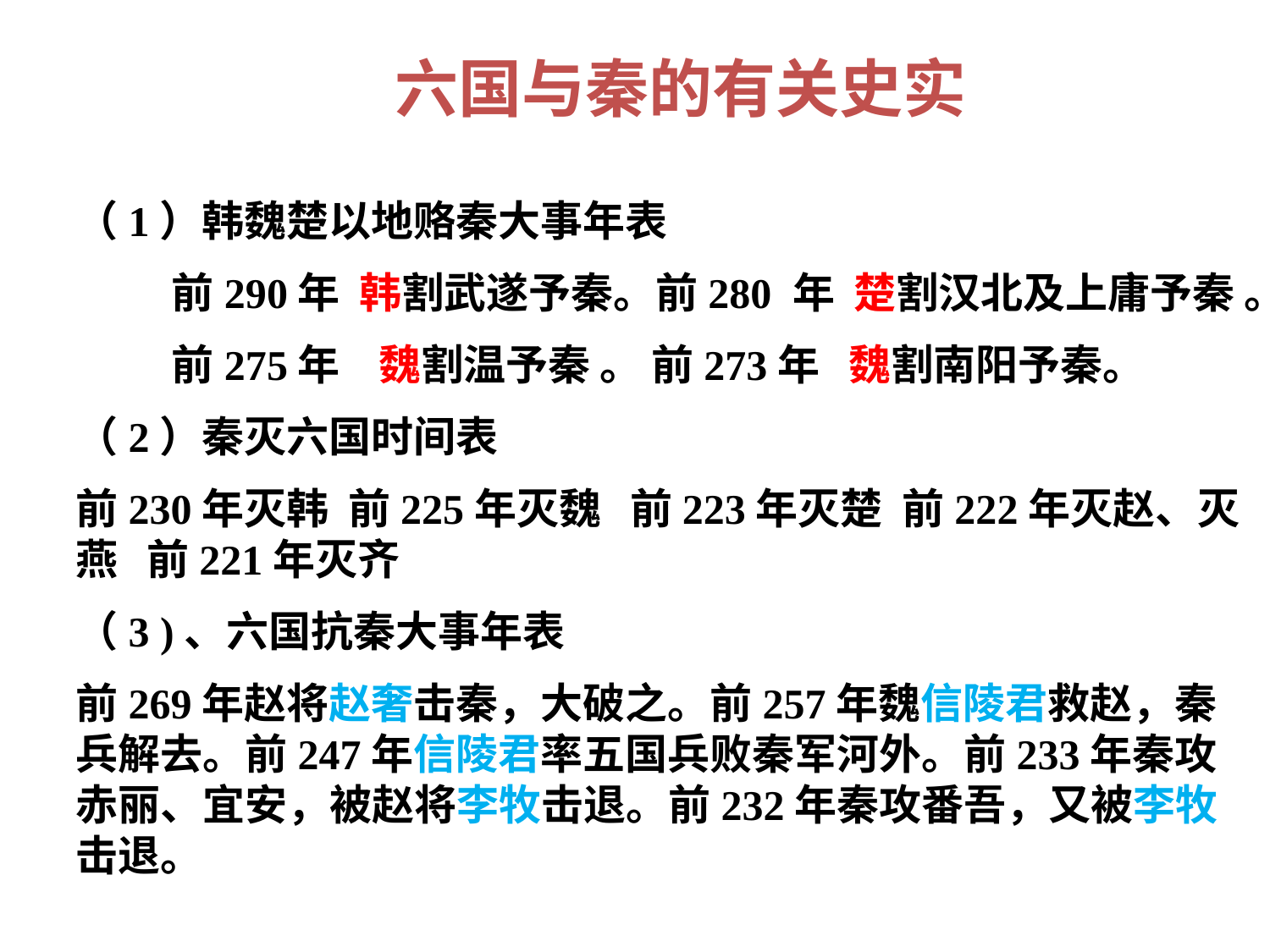

六国与秦的有关史实

（1）韩魏楚以地赂秦大事年表
         前290年  韩割武遂予秦。前280 年  楚割汉北及上庸予秦 。
         前275年    魏割温予秦 。 前273年   魏割南阳予秦。
（2）秦灭六国时间表
前230年灭韩  前225年灭魏   前223年灭楚  前222年灭赵、灭燕   前221年灭齐
（3 )、六国抗秦大事年表
前269年赵将赵奢击秦，大破之。前257年魏信陵君救赵，秦兵解去。前247年信陵君率五国兵败秦军河外。前233年秦攻赤丽、宜安，被赵将李牧击退。前232年秦攻番吾，又被李牧击退。